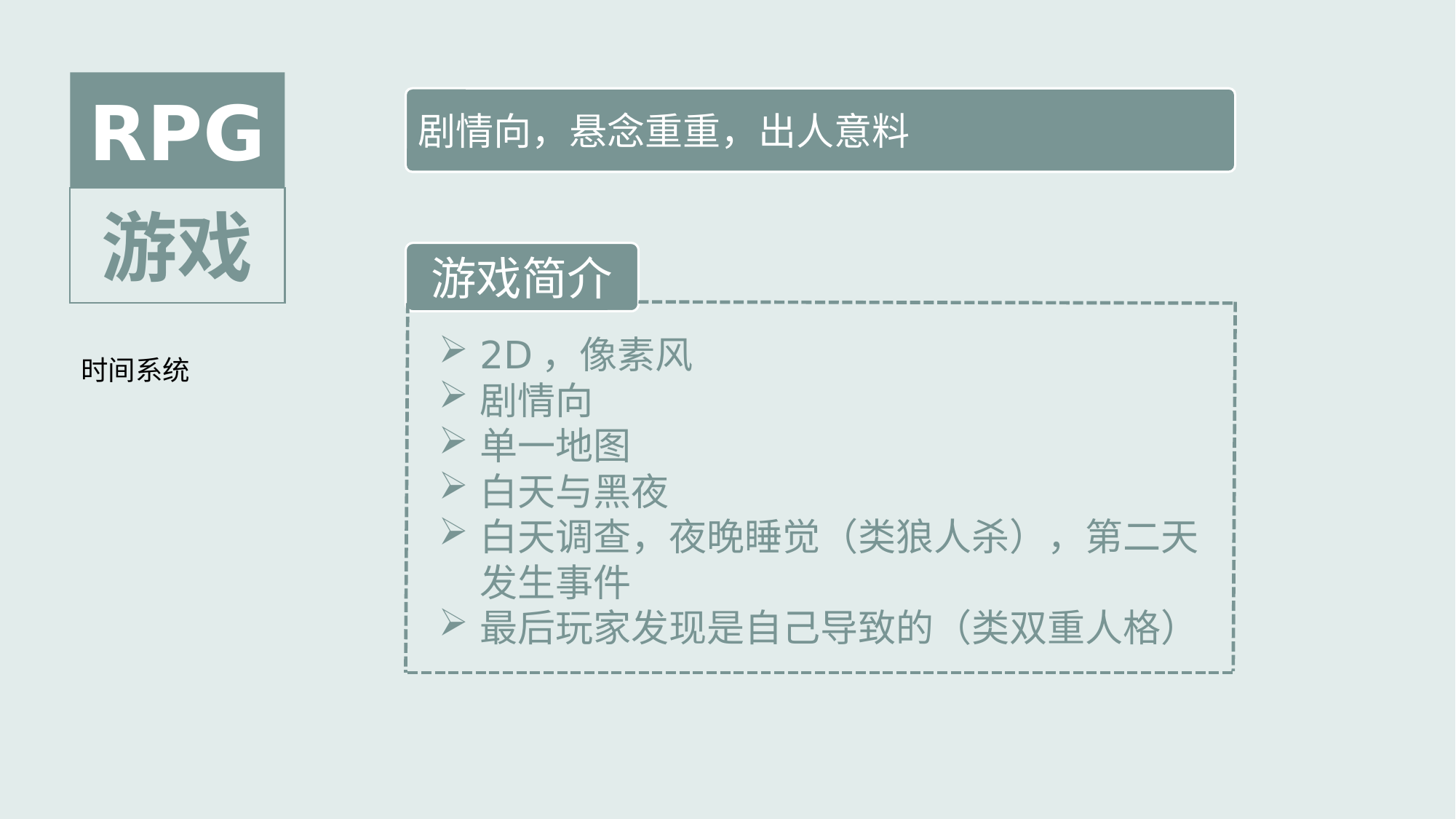

RPG
游戏
剧情向，悬念重重，出人意料
游戏简介
2D，像素风
剧情向
单一地图
白天与黑夜
白天调查，夜晚睡觉（类狼人杀），第二天发生事件
最后玩家发现是自己导致的（类双重人格）
时间系统